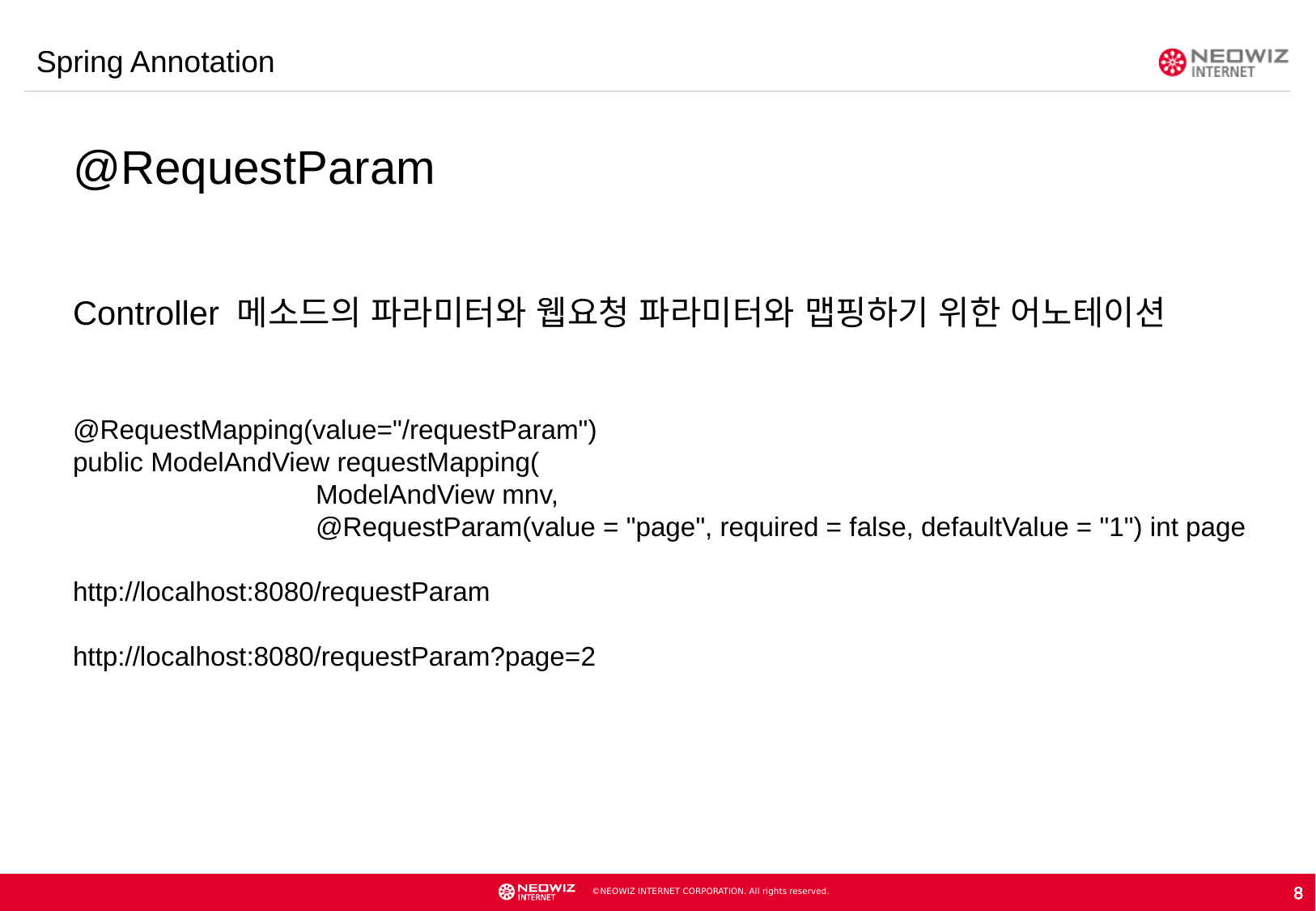

Spring Annotation

@RequestParam

Controller 메소드의 파라미터와 웹요청 파라미터와 맵핑하기 위한 어노테이션

@RequestMapping(value="/requestParam")
public ModelAndView requestMapping(
		ModelAndView mnv,
		@RequestParam(value = "page", required = false, defaultValue = "1") int page

http://localhost:8080/requestParam

http://localhost:8080/requestParam?page=2
8
8
8
8
8
8
8
8
8